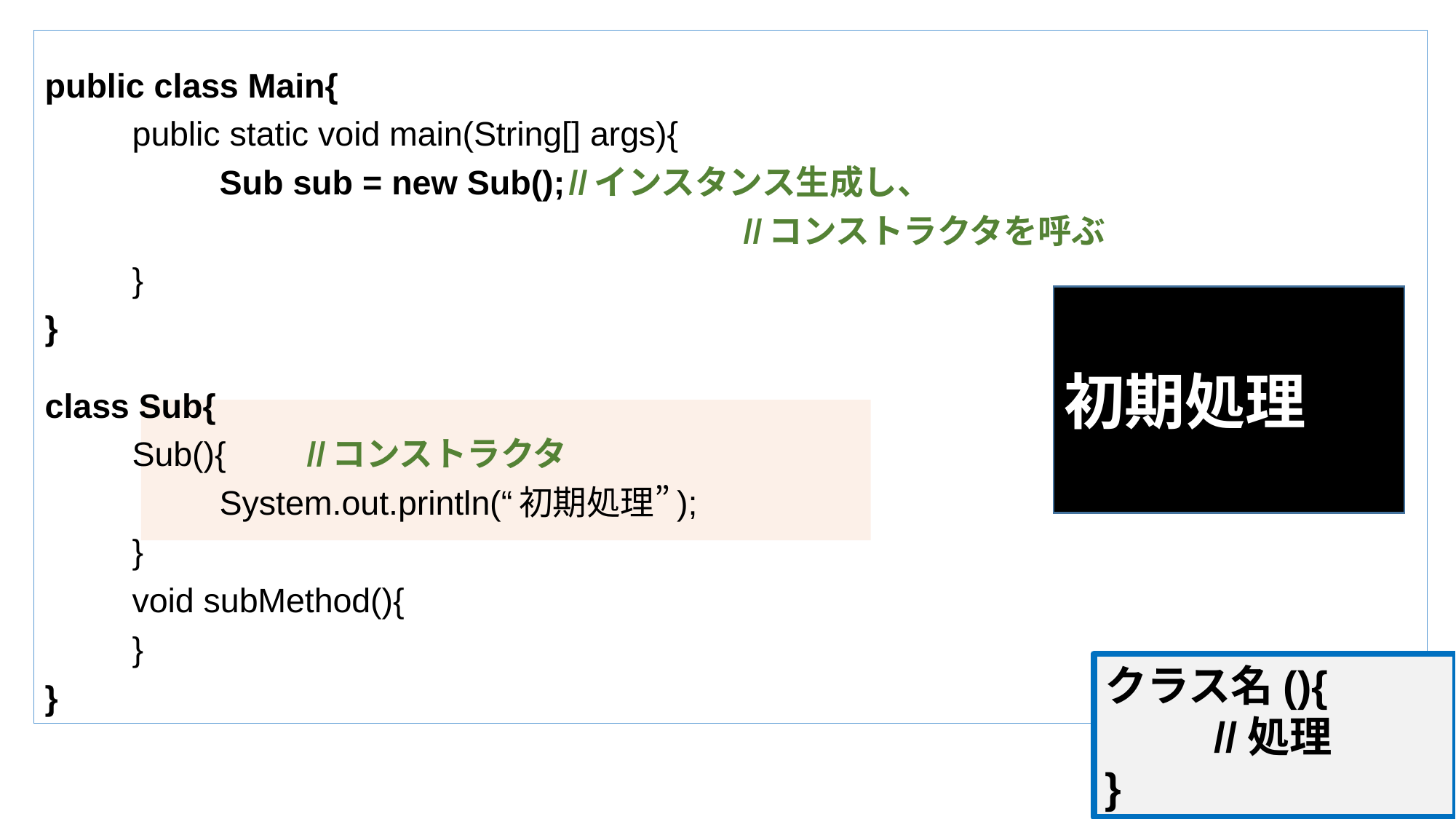

public class Main{
	public static void main(String[] args){
		Sub sub = new Sub();	//インスタンス生成し、
								//コンストラクタを呼ぶ
	}
}
class Sub{
	Sub(){	//コンストラクタ
		System.out.println(“初期処理”);
	}
	void subMethod(){
	}
}
初期処理

クラス名(){
  	//処理
}